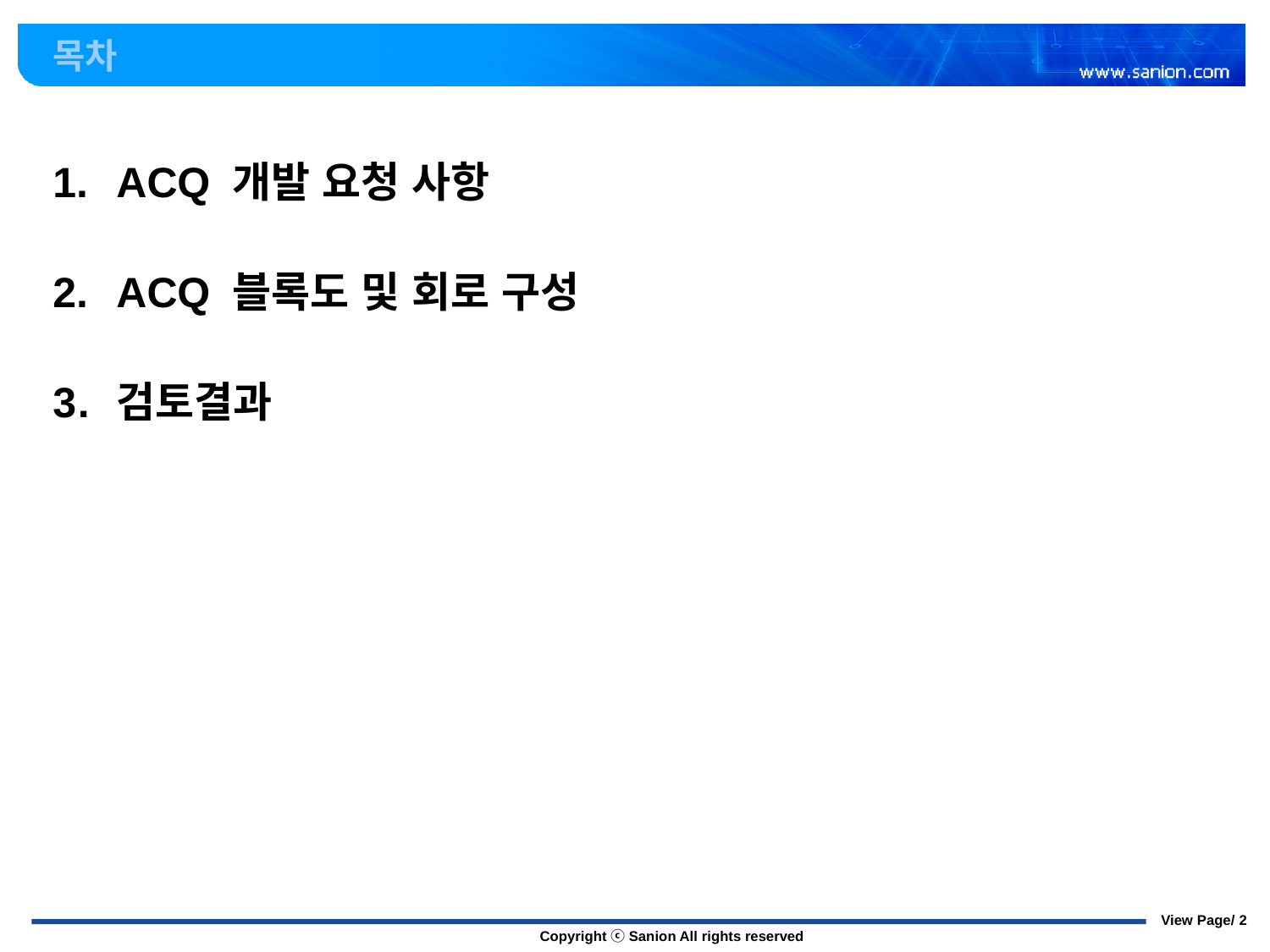

# 목차

ACQ 개발 요청 사항
ACQ 블록도 및 회로 구성
검토결과